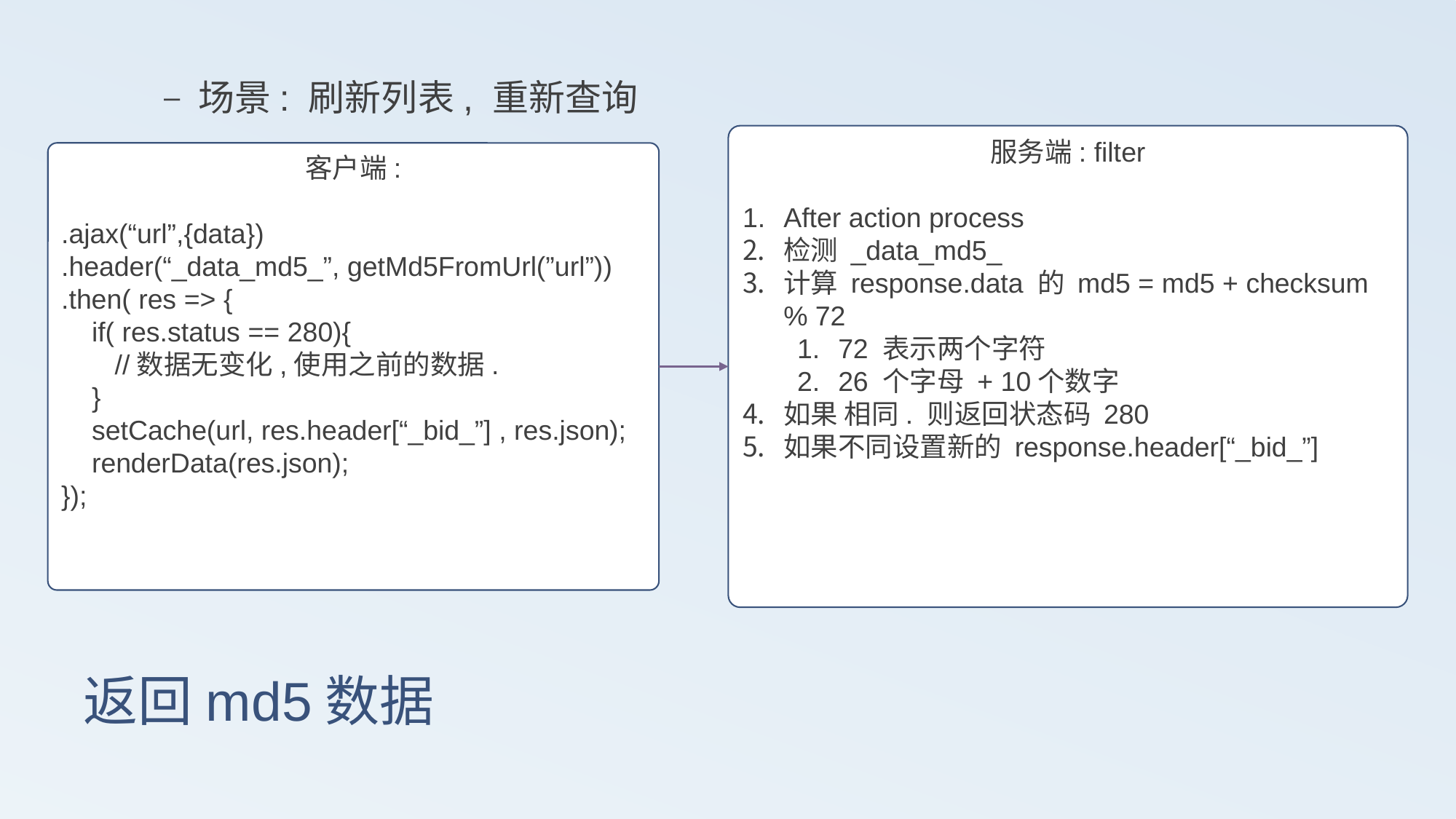

场景: 刷新列表, 重新查询

服务端: filter

After action process
检测 _data_md5_
计算 response.data 的 md5 = md5 + checksum % 72
72 表示两个字符
26 个字母 + 10个数字
如果 相同. 则返回状态码 280
如果不同设置新的 response.header[“_bid_”]

客户端:

.ajax(“url”,{data})
.header(“_data_md5_”, getMd5FromUrl(”url”))
.then( res => {
    if( res.status == 280){
       //数据无变化,使用之前的数据.
    }
    setCache(url, res.header[“_bid_”] , res.json);
    renderData(res.json);
});
# 返回md5数据